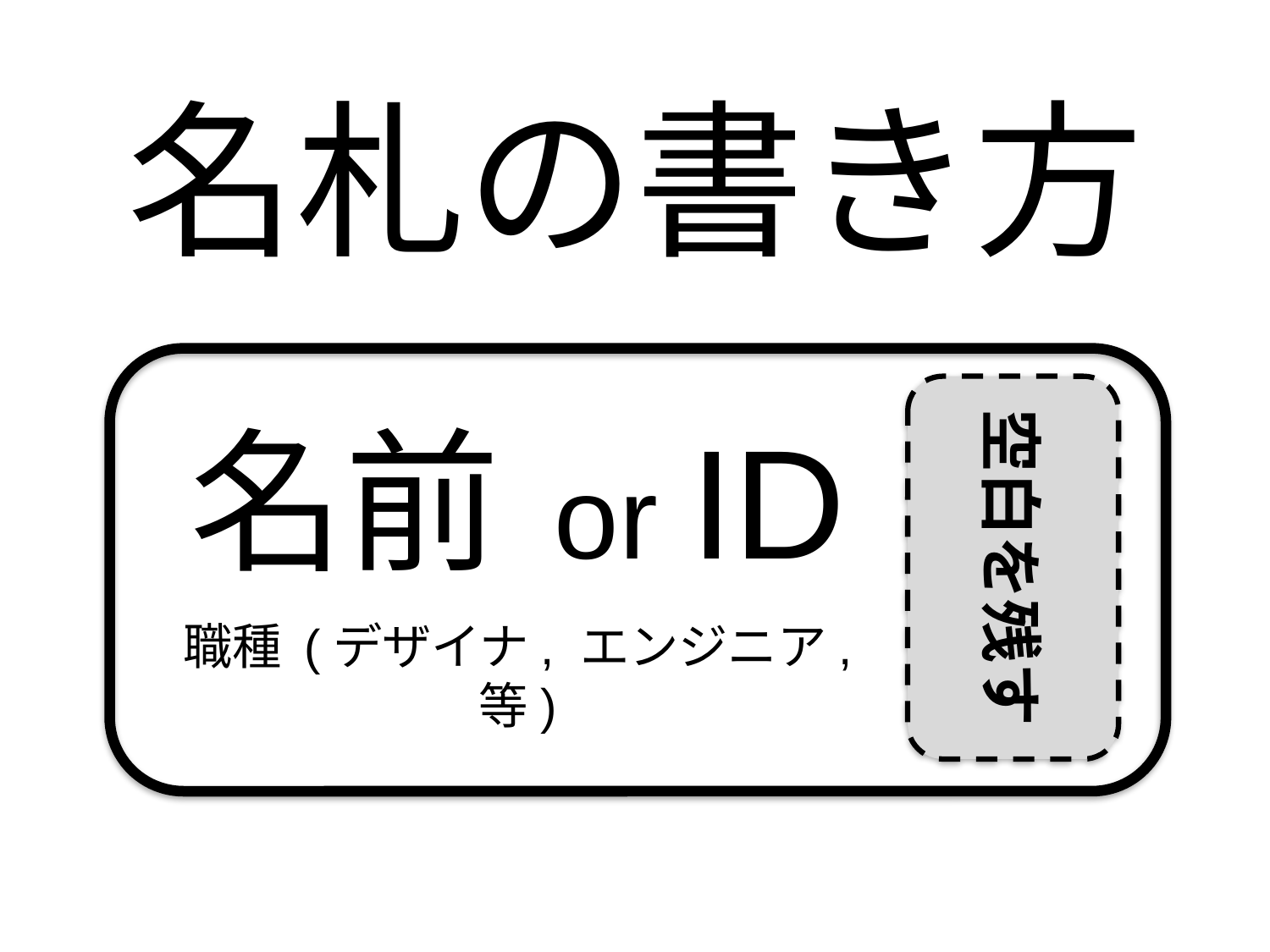

# 名札の書き方

空白を残す
名前 or ID
職種 (デザイナ, エンジニア, 等)